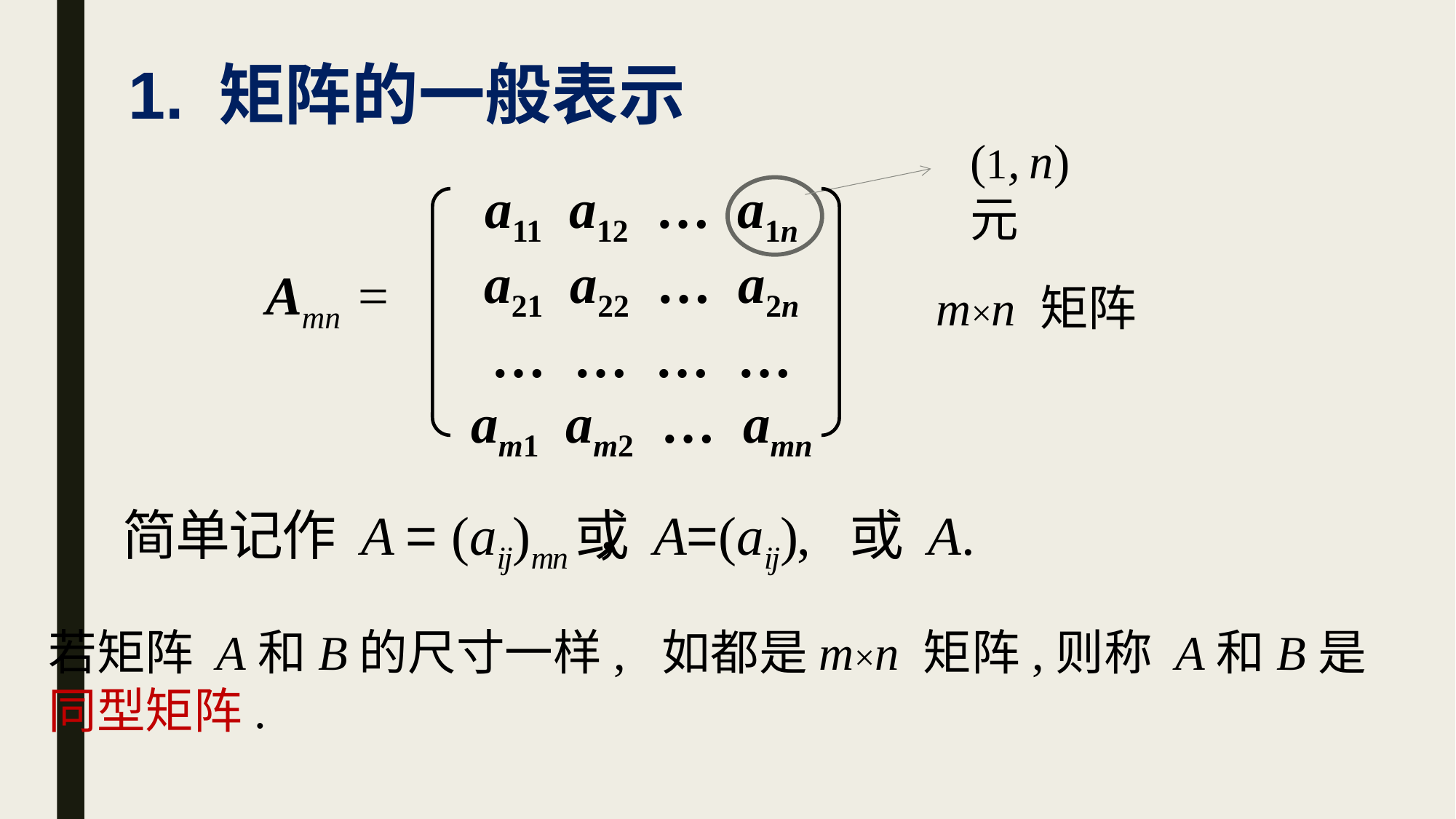

# 1. 矩阵的一般表示
(1, n) 元
a11  a12  …  a1n
a21  a22  …  a2n
…  …  …  …
am1  am2  …  amn

Amn =
m×n 矩阵
或 A=(aij),
简单记作 A = (aij)mn ，
 或 A.
若矩阵 A和B的尺寸一样,  如都是m×n 矩阵,则称 A和B是
同型矩阵.